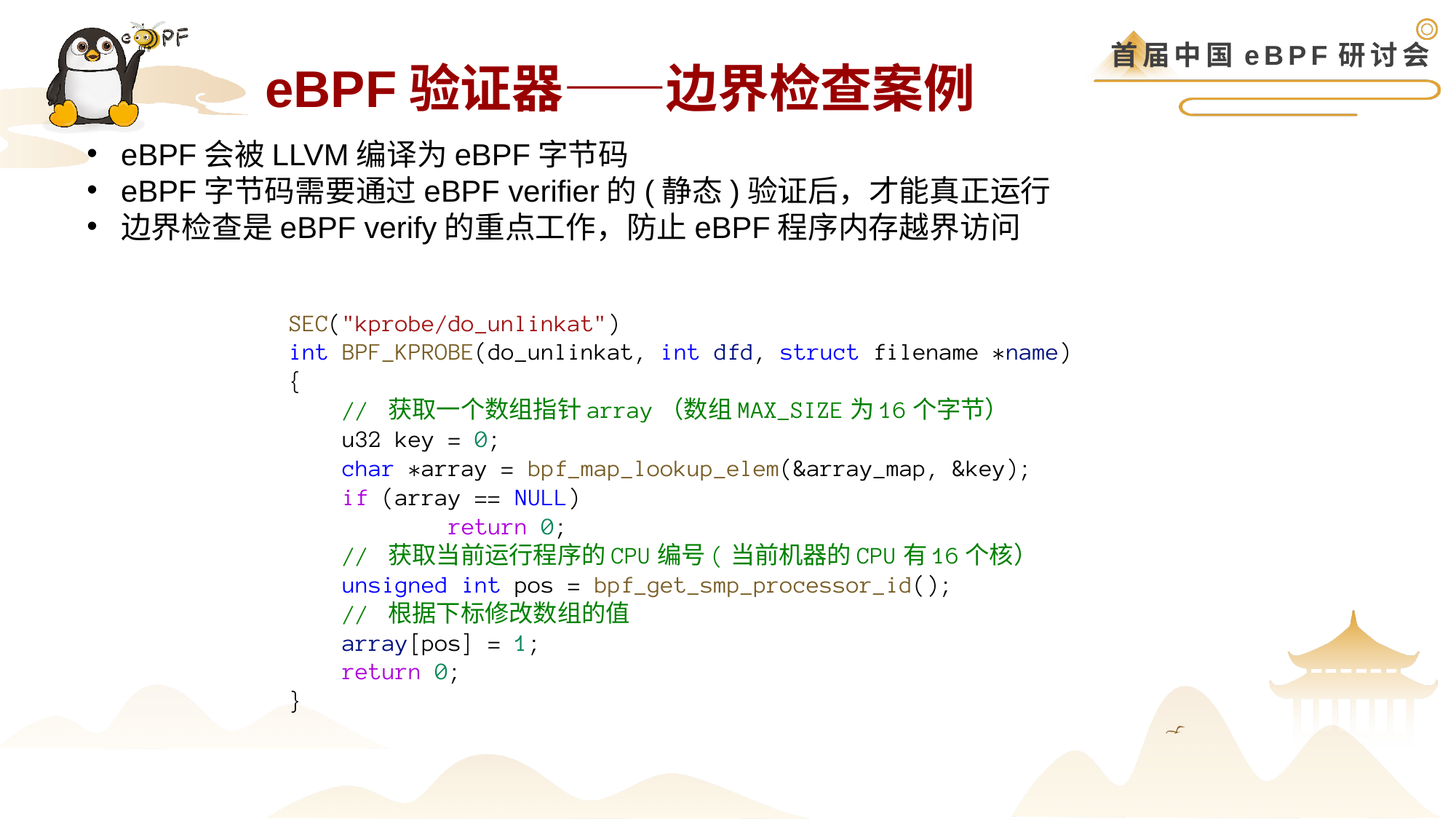

eBPF验证器——边界检查案例
eBPF会被LLVM编译为eBPF字节码
eBPF字节码需要通过eBPF verifier的(静态)验证后，才能真正运行
边界检查是eBPF verify的重点工作，防止eBPF程序内存越界访问
SEC("kprobe/do_unlinkat")
int BPF_KPROBE(do_unlinkat, int dfd, struct filename *name)
{
    // 获取一个数组指针array（数组MAX_SIZE为16个字节）
    u32 key = 0;
    char *array = bpf_map_lookup_elem(&array_map, &key);
    if (array == NULL)
            return 0;
    // 获取当前运行程序的CPU编号(当前机器的CPU有16个核）
    unsigned int pos = bpf_get_smp_processor_id();
    // 根据下标修改数组的值
    array[pos] = 1;
    return 0;
}